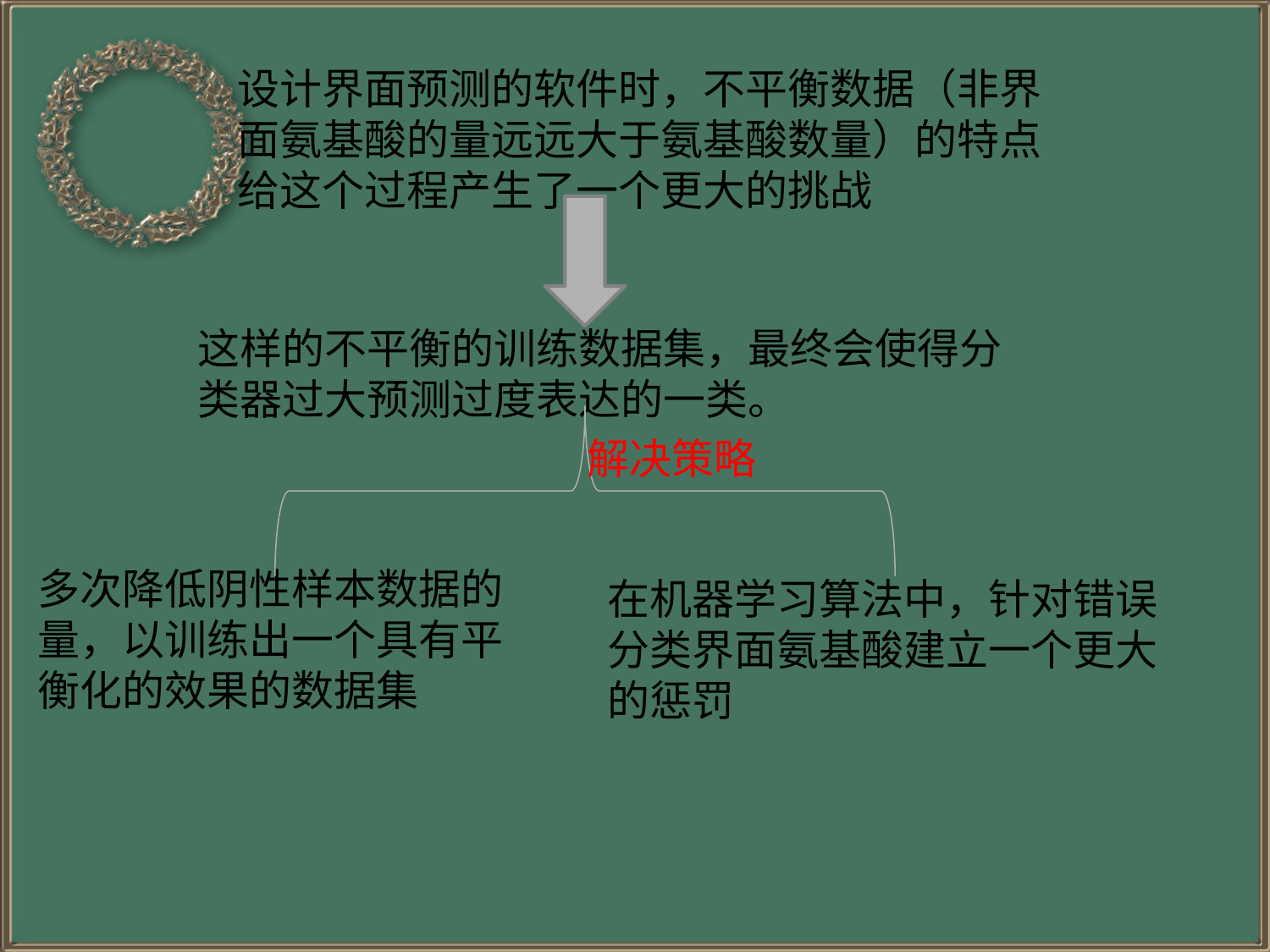

设计界面预测的软件时，不平衡数据（非界面氨基酸的量远远大于氨基酸数量）的特点给这个过程产生了一个更大的挑战

这样的不平衡的训练数据集，最终会使得分类器过大预测过度表达的一类。
解决策略
多次降低阴性样本数据的量，以训练出一个具有平衡化的效果的数据集
在机器学习算法中，针对错误分类界面氨基酸建立一个更大的惩罚